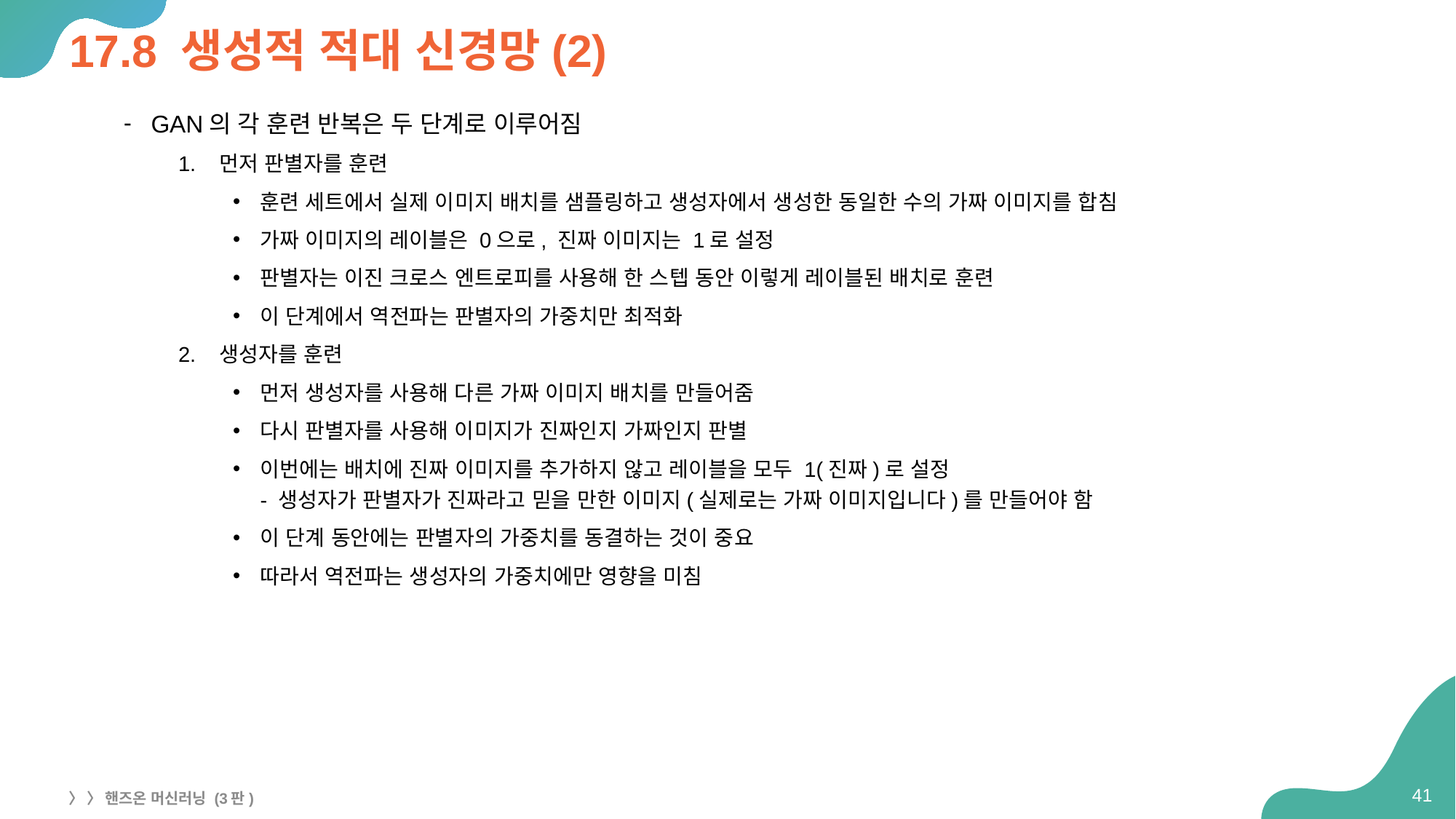

# 17.8 생성적 적대 신경망(2)
GAN의 각 훈련 반복은 두 단계로 이루어짐
먼저 판별자를 훈련
훈련 세트에서 실제 이미지 배치를 샘플링하고 생성자에서 생성한 동일한 수의 가짜 이미지를 합침
가짜 이미지의 레이블은 0으로, 진짜 이미지는 1로 설정
판별자는 이진 크로스 엔트로피를 사용해 한 스텝 동안 이렇게 레이블된 배치로 훈련
이 단계에서 역전파는 판별자의 가중치만 최적화
생성자를 훈련
먼저 생성자를 사용해 다른 가짜 이미지 배치를 만들어줌
다시 판별자를 사용해 이미지가 진짜인지 가짜인지 판별
이번에는 배치에 진짜 이미지를 추가하지 않고 레이블을 모두 1(진짜)로 설정
- 생성자가 판별자가 진짜라고 믿을 만한 이미지(실제로는 가짜 이미지입니다)를 만들어야 함
이 단계 동안에는 판별자의 가중치를 동결하는 것이 중요
따라서 역전파는 생성자의 가중치에만 영향을 미침
41
〉 〉 핸즈온 머신러닝 (3판)